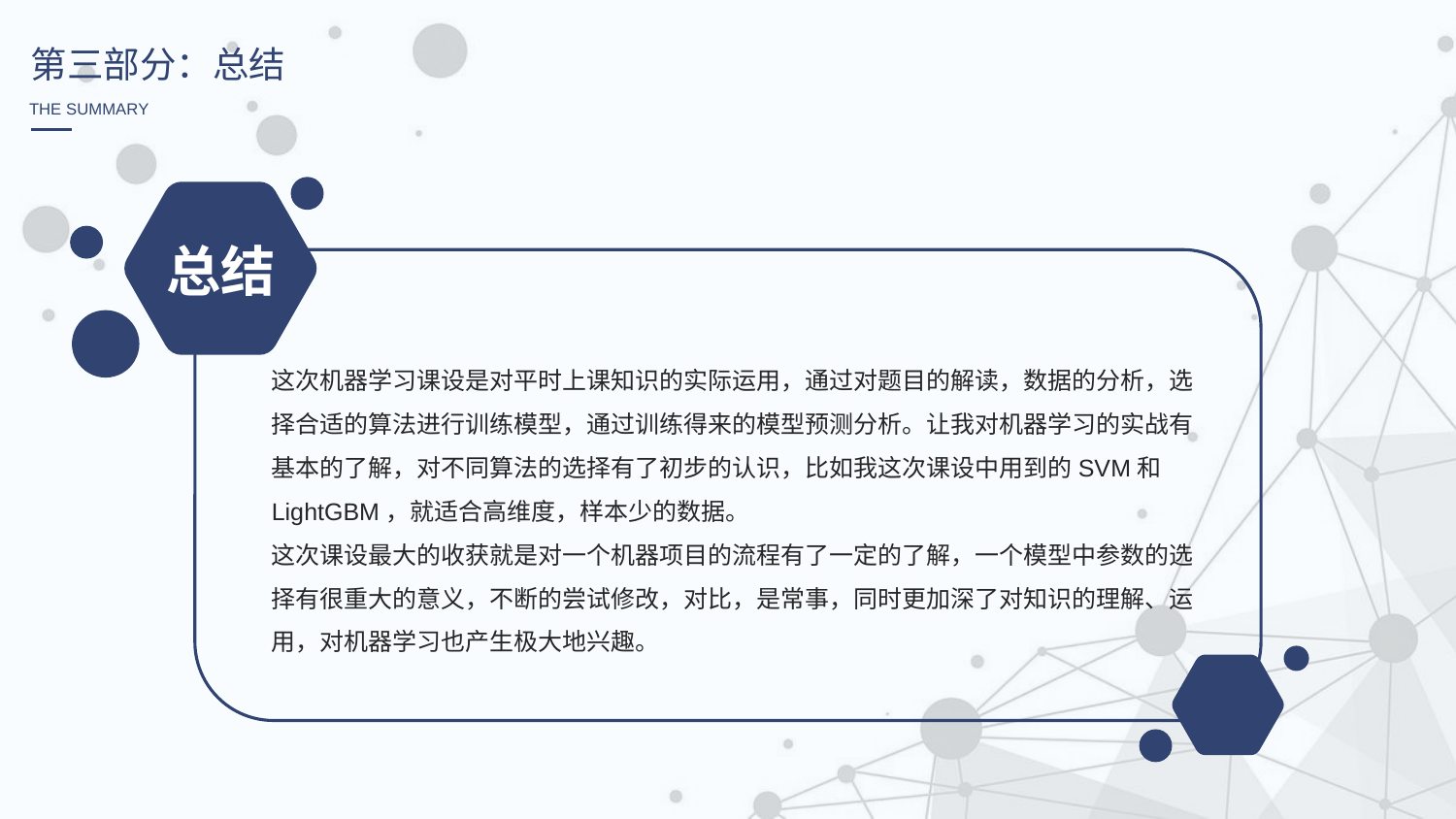

第三部分：总结
THE SUMMARY

总结

这次机器学习课设是对平时上课知识的实际运用，通过对题目的解读，数据的分析，选择合适的算法进行训练模型，通过训练得来的模型预测分析。让我对机器学习的实战有基本的了解，对不同算法的选择有了初步的认识，比如我这次课设中用到的SVM和LightGBM，就适合高维度，样本少的数据。
这次课设最大的收获就是对一个机器项目的流程有了一定的了解，一个模型中参数的选择有很重大的意义，不断的尝试修改，对比，是常事，同时更加深了对知识的理解、运用，对机器学习也产生极大地兴趣。